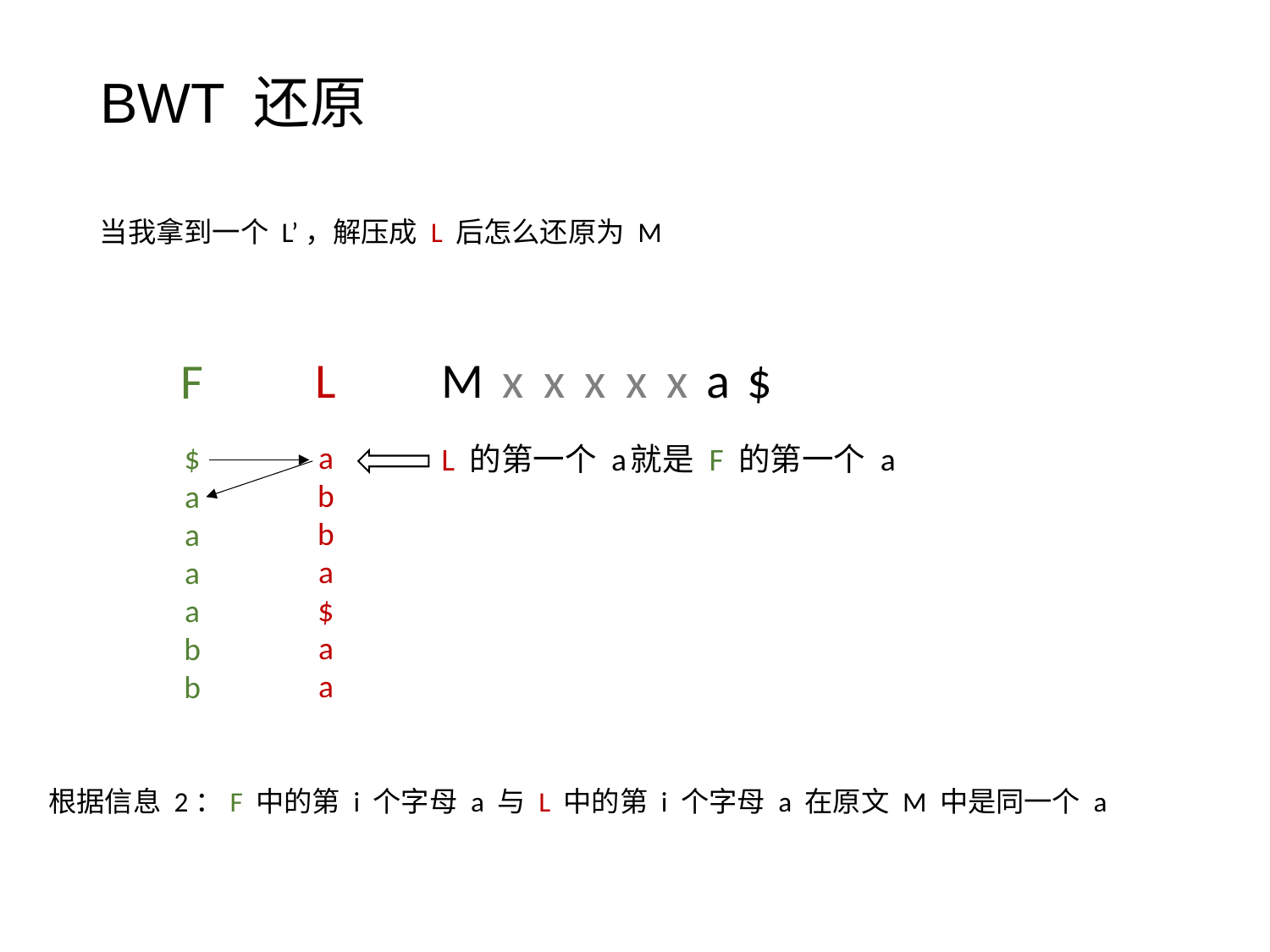

# BWT 还原

当我拿到一个 L’，解压成 L 后怎么还原为 M
x
a
b
$
x
a
b
$
x
a
b
$
x
a
b
$
x
a
b
$
x
a
b
$
$
L

a
b
b
a
$
a
a
M
F

$
a
a
a
a
b
b
就是 F 的第一个 a
L 的第一个 a

根据信息 2：F 中的第 i 个字母 a 与 L 中的第 i 个字母 a 在原文 M 中是同一个 a